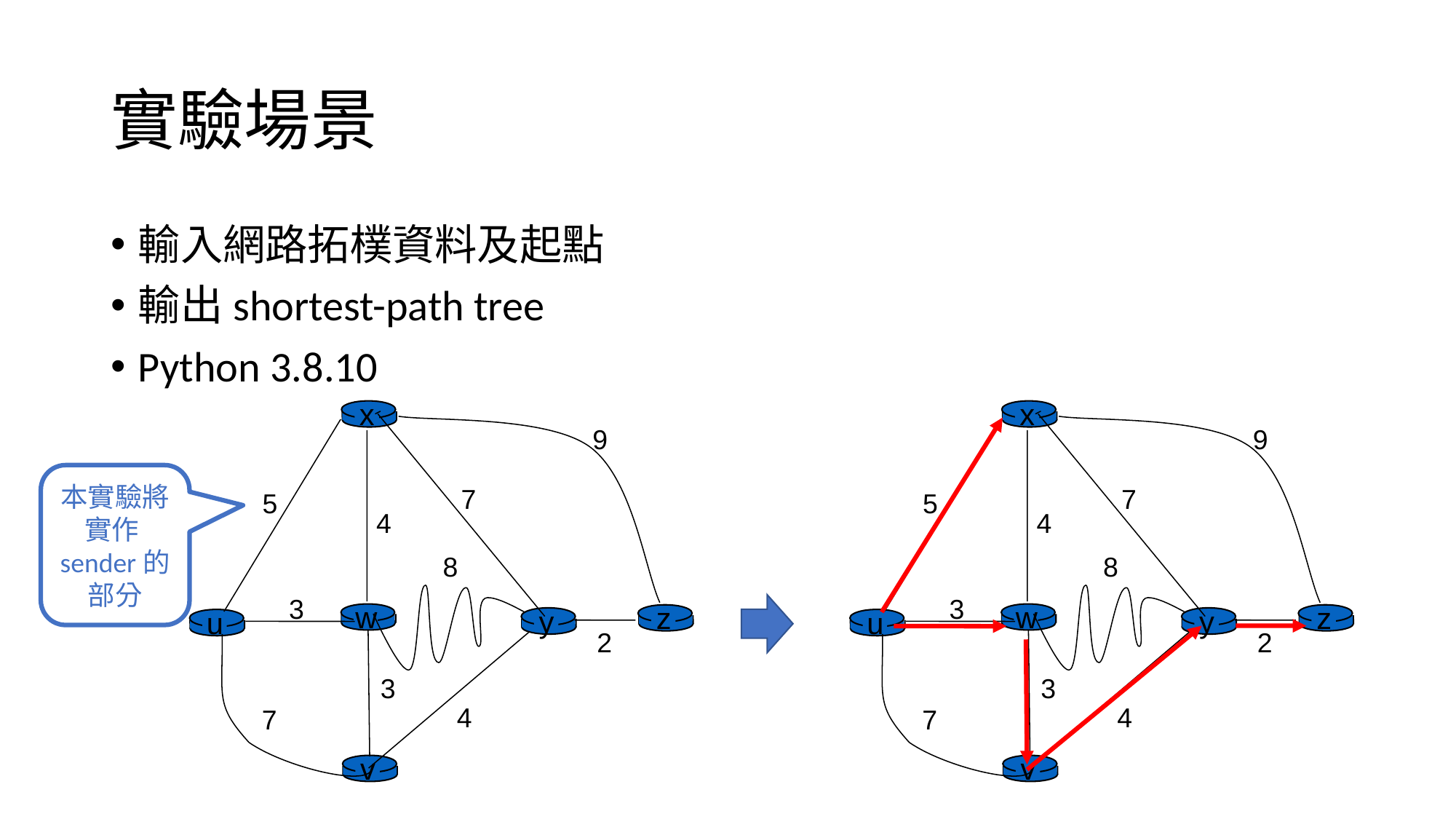

# 實驗場景
輸入網路拓樸資料及起點
輸出shortest-path tree
Python 3.8.10
x

9

7
5
4
8

3
w

z

y

u

2

3
4
7
v

x

9

7
5
4
8

3
w

z

y

u

2

3
4
7
v

本實驗將實作sender的部分